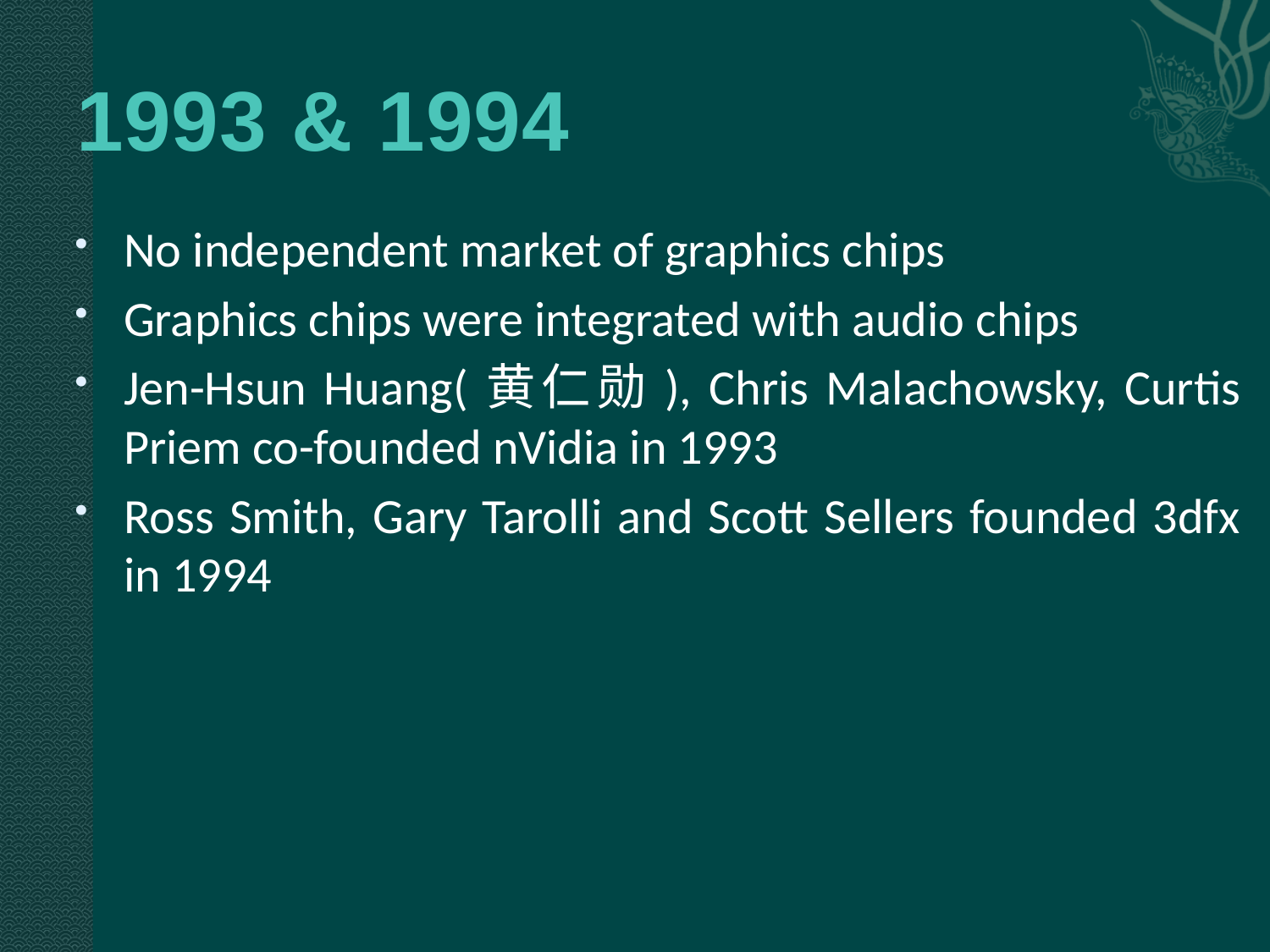

1993 & 1994
No independent market of graphics chips
Graphics chips were integrated with audio chips
Jen-Hsun Huang(黄仁勋), Chris Malachowsky, Curtis Priem co-founded nVidia in 1993
Ross Smith, Gary Tarolli and Scott Sellers founded 3dfx in 1994